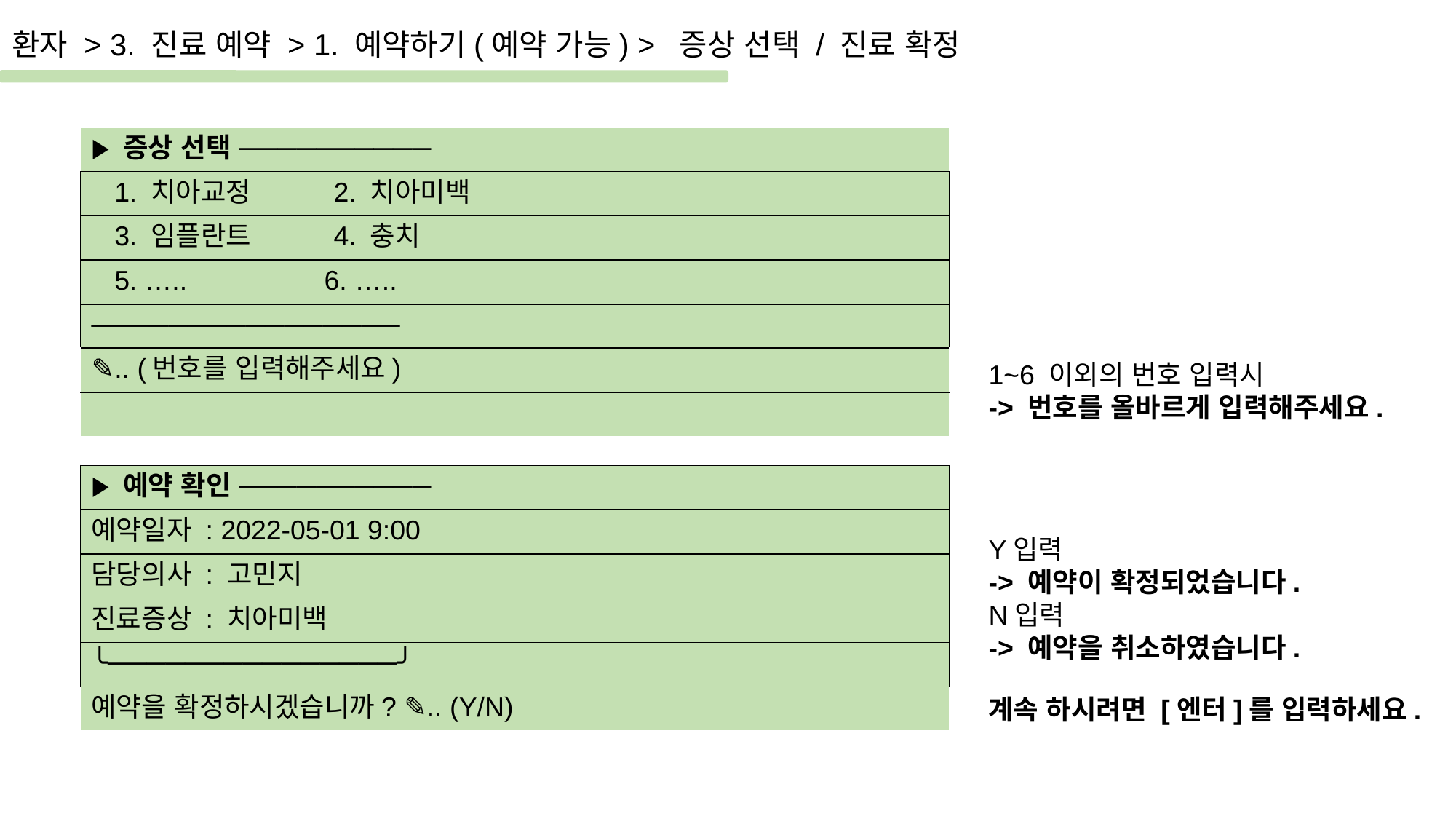

환자 > 3. 진료 예약 > 1. 예약하기(예약 가능) >  증상 선택 / 진료 확정

| ▶ 증상 선택 ────────── |
| --- |
| 1. 치아교정 2. 치아미백 |
| 3. 임플란트 4. 충치 |
| 5. ….. 6. ….. |
| ──────────────── |
| ✎.. (번호를 입력해주세요) |
|  |
1~6 이외의 번호 입력시
-> 번호를 올바르게 입력해주세요.
| ▶ 예약 확인 ────────── |
| --- |
| 예약일자 : 2022-05-01 9:00 |
| 담당의사 : 고민지 |
| 진료증상 : 치아미백 |
| ╰───────────────╯ |
| 예약을 확정하시겠습니까? ✎.. (Y/N) |
Y입력
-> 예약이 확정되었습니다.
N입력
-> 예약을 취소하였습니다.
계속 하시려면 [엔터]를 입력하세요.